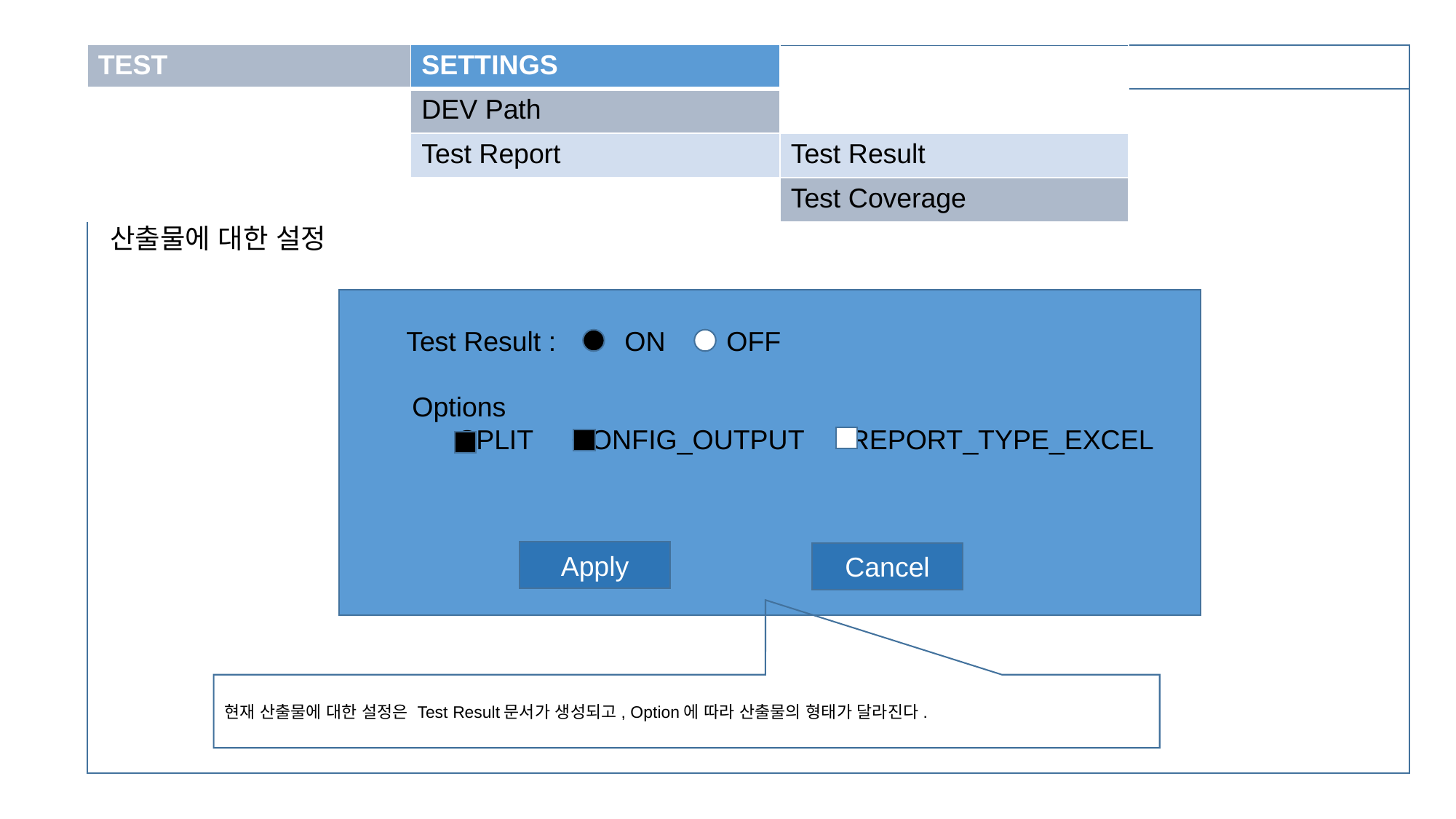

| TEST | SETTINGS |  |
| --- | --- | --- |
|  | DEV Path |  |
|  | Test Report | Test Result |
|  |  | Test Coverage |

산출물에 대한 설정

Test Result :         ON        OFF

Options
      SPLIT     CONFIG_OUTPUT      REPORT_TYPE_EXCEL

Apply
Cancel
현재 산출물에 대한 설정은 Test Result문서가 생성되고, Option에 따라 산출물의 형태가 달라진다.